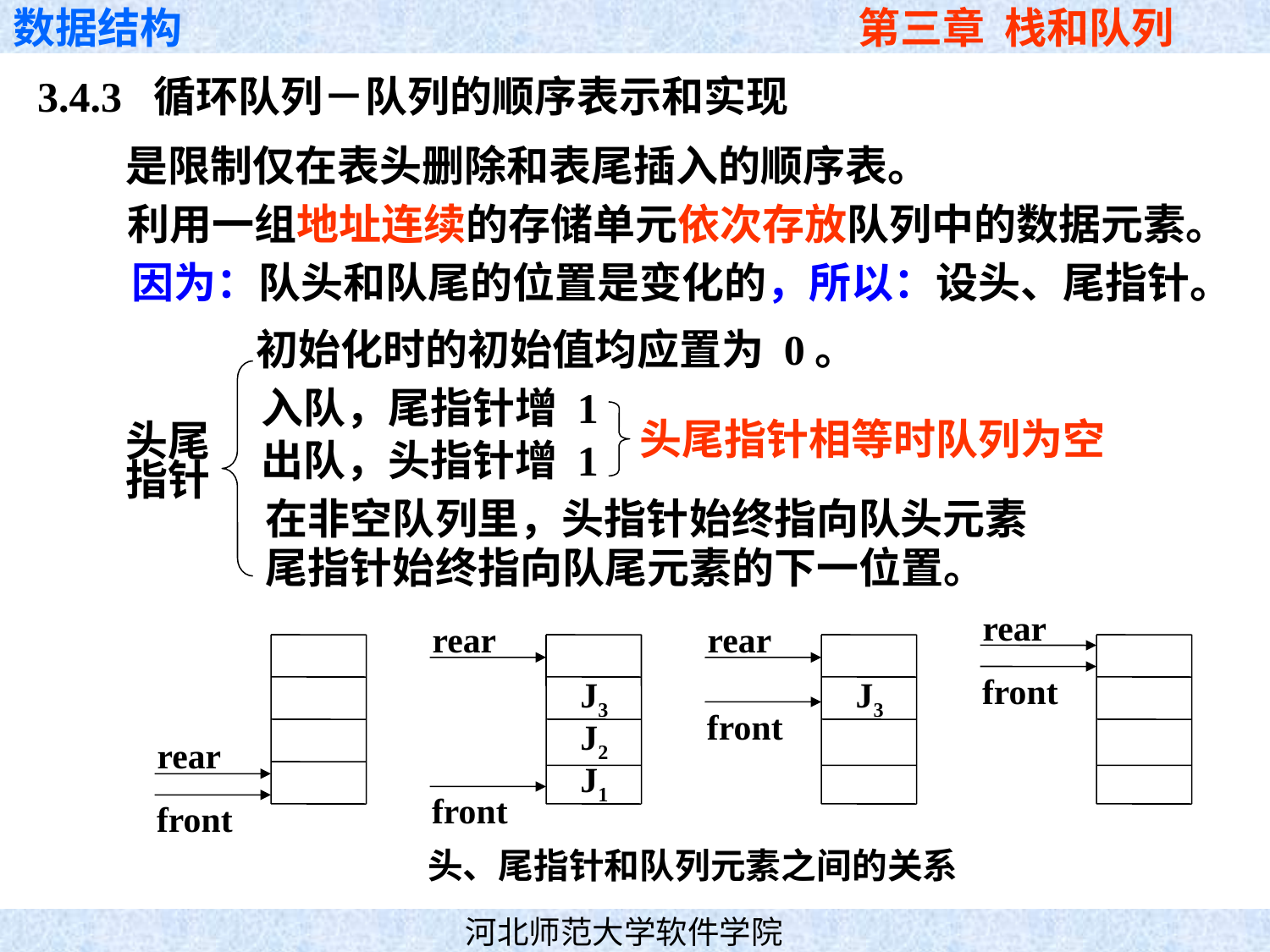

3.4.3  循环队列－队列的顺序表示和实现
是限制仅在表头删除和表尾插入的顺序表。
利用一组地址连续的存储单元依次存放队列中的数据元素。
因为：队头和队尾的位置是变化的，所以：设头、尾指针。
初始化时的初始值均应置为 0。

入队，尾指针增 1

头尾指针相等时队列为空
头尾
指针
出队，头指针增 1
在非空队列里，头指针始终指向队头元素
尾指针始终指向队尾元素的下一位置。
rear

front

rear

J3

J2

J1

front

rear

J3

front

rear

front

头、尾指针和队列元素之间的关系